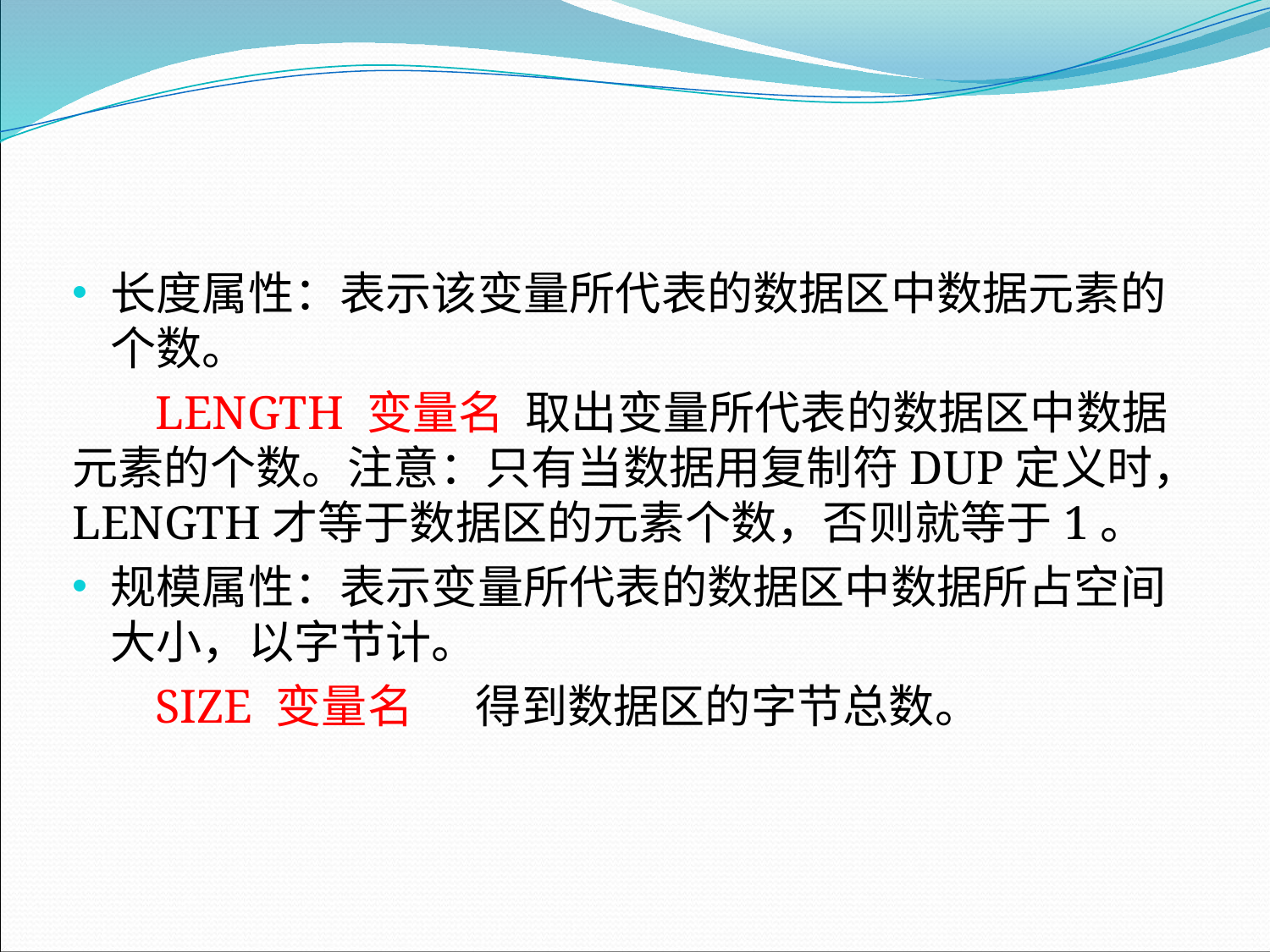

#
长度属性：表示该变量所代表的数据区中数据元素的个数。
       LENGTH 变量名  取出变量所代表的数据区中数据元素的个数。注意：只有当数据用复制符DUP定义时，LENGTH才等于数据区的元素个数，否则就等于1。
规模属性：表示变量所代表的数据区中数据所占空间大小，以字节计。
       SIZE 变量名      得到数据区的字节总数。